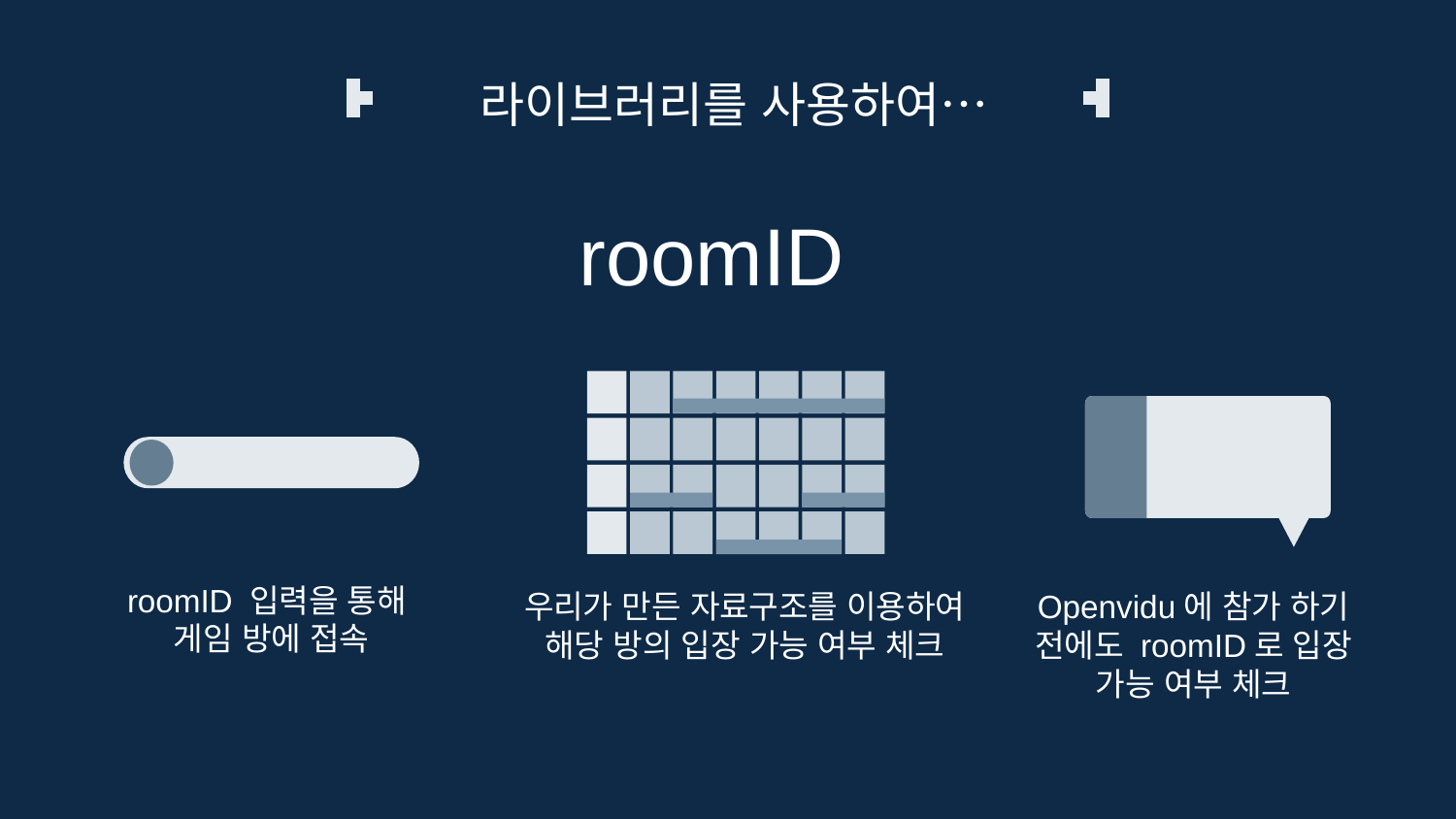

라이브러리를 사용하여…

roomID

roomID 입력을 통해
게임 방에 접속
우리가 만든 자료구조를 이용하여 해당 방의 입장 가능 여부 체크
Openvidu에 참가 하기 전에도 roomID로 입장 가능 여부 체크